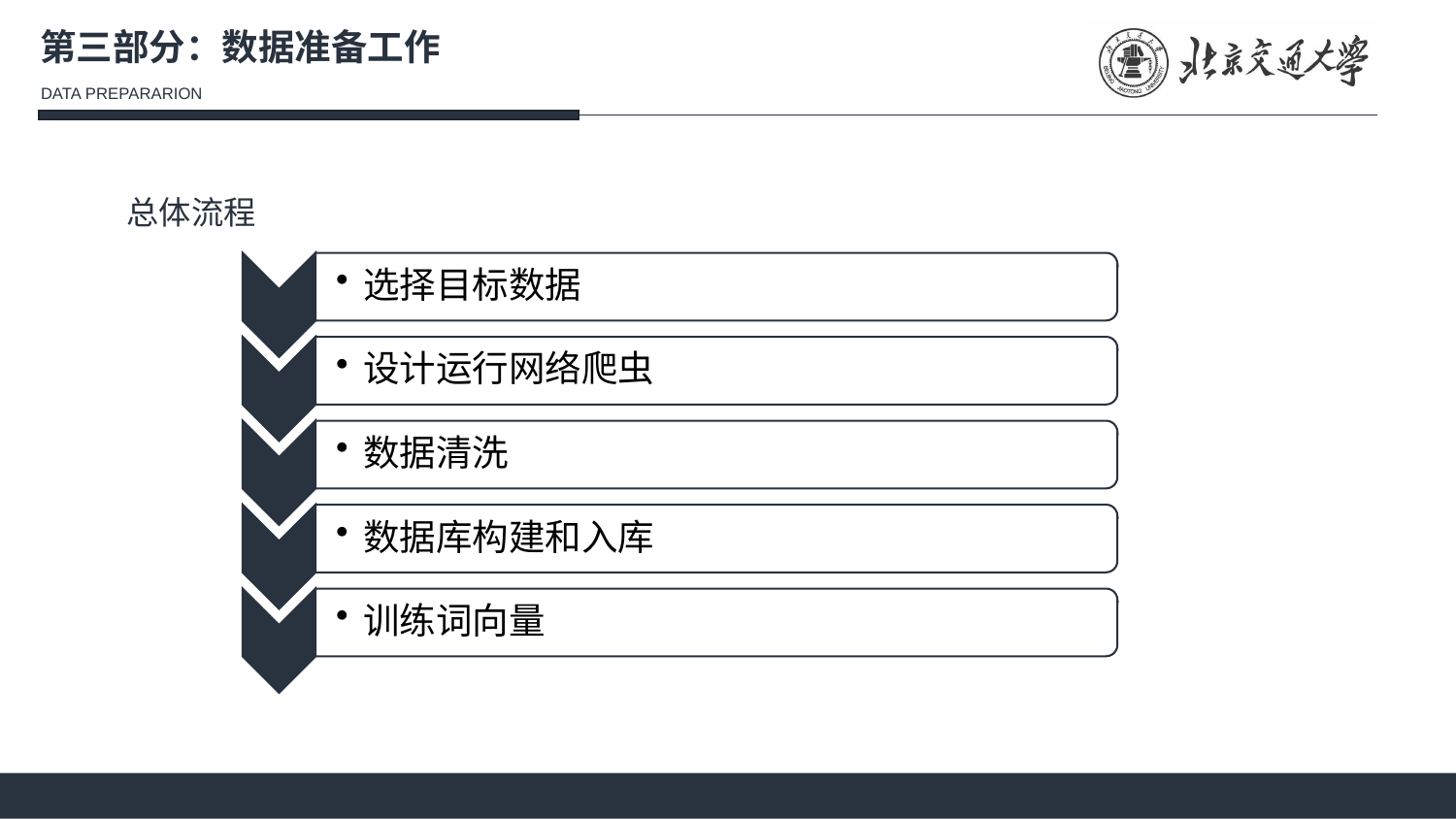

第三部分：数据准备工作
DATA PREPARARION
总体流程

选择目标数据

设计运行网络爬虫

数据清洗

数据库构建和入库

训练词向量